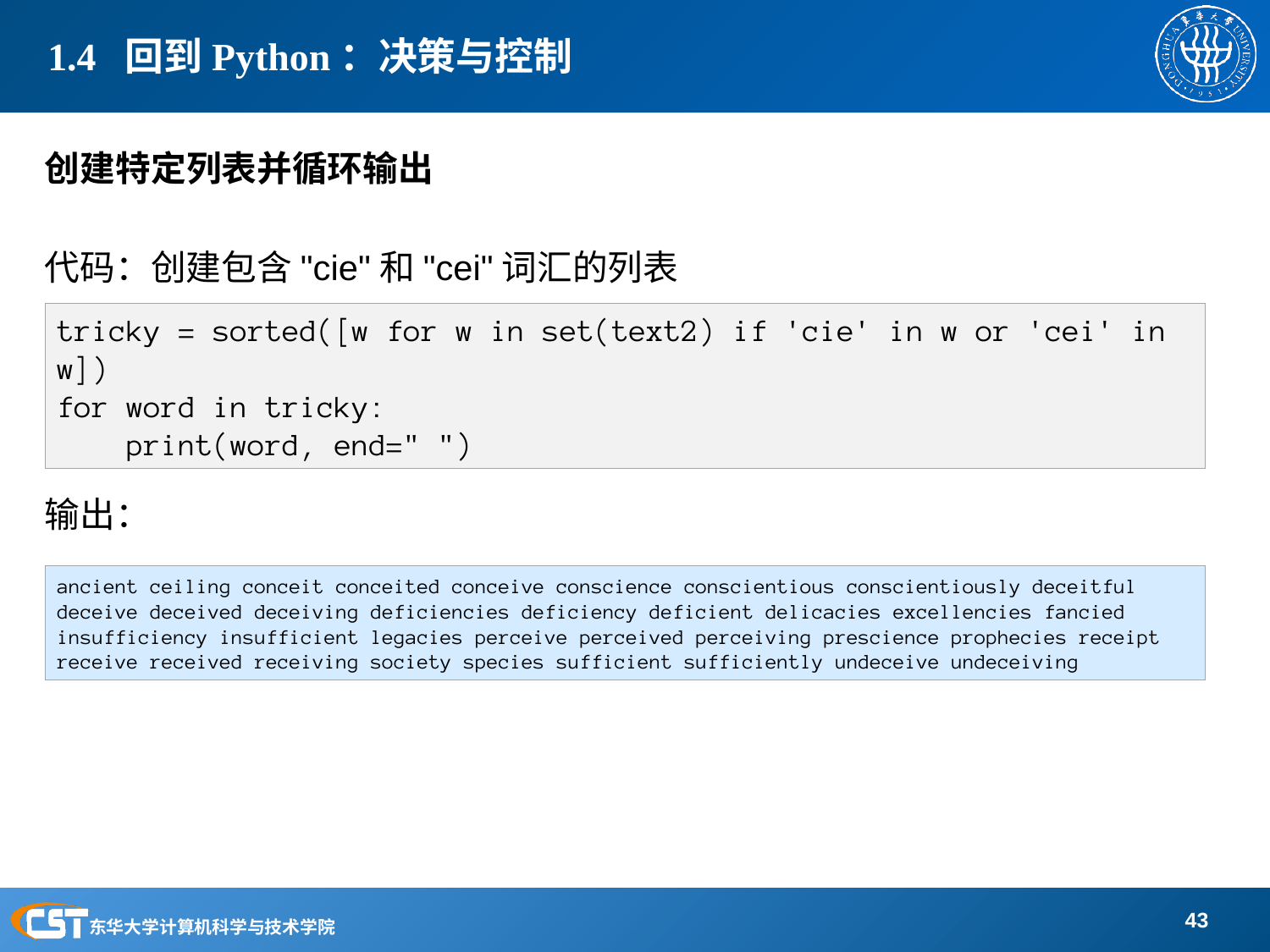

# 1.4  回到Python：决策与控制
创建特定列表并循环输出

代码：创建包含"cie"和"cei"词汇的列表

输出：

tricky = sorted([w for w in set(text2) if 'cie' in w or 'cei' in w])
for word in tricky:
    print(word, end=" ")
ancient ceiling conceit conceited conceive conscience conscientious conscientiously deceitful deceive deceived deceiving deficiencies deficiency deficient delicacies excellencies fancied insufficiency insufficient legacies perceive perceived perceiving prescience prophecies receipt receive received receiving society species sufficient sufficiently undeceive undeceiving